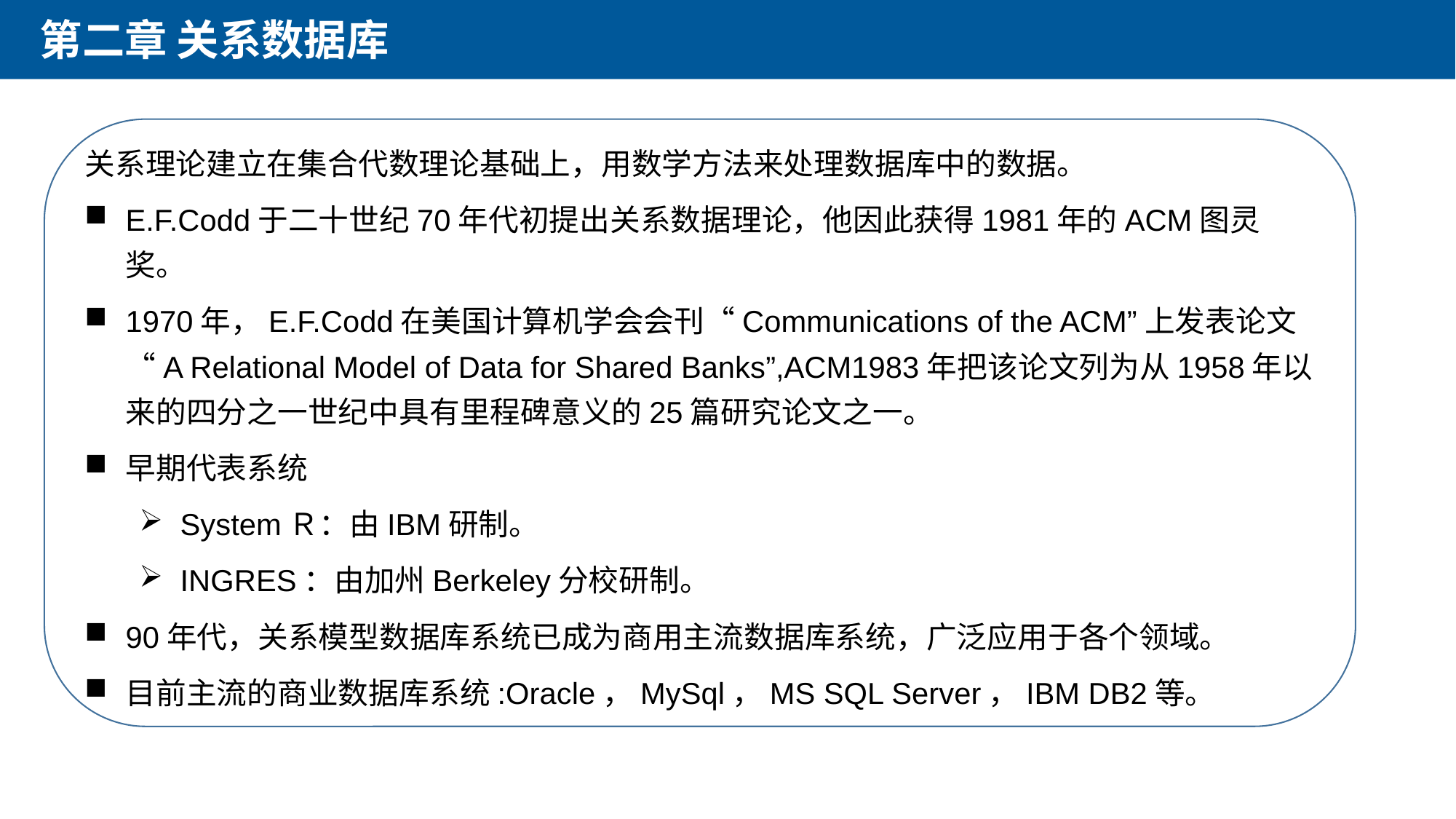

第二章 关系数据库
关系理论建立在集合代数理论基础上，用数学方法来处理数据库中的数据。
E.F.Codd于二十世纪70年代初提出关系数据理论，他因此获得1981年的ACM图灵奖。
1970年，E.F.Codd在美国计算机学会会刊“Communications of the ACM”上发表论文“A Relational Model of Data for Shared Banks”,ACM1983年把该论文列为从1958年以来的四分之一世纪中具有里程碑意义的25篇研究论文之一。
早期代表系统
SystemＲ：由IBM研制。
INGRES：由加州Berkeley分校研制。
90年代，关系模型数据库系统已成为商用主流数据库系统，广泛应用于各个领域。
目前主流的商业数据库系统:Oracle，MySql，MS SQL Server，IBM DB2等。